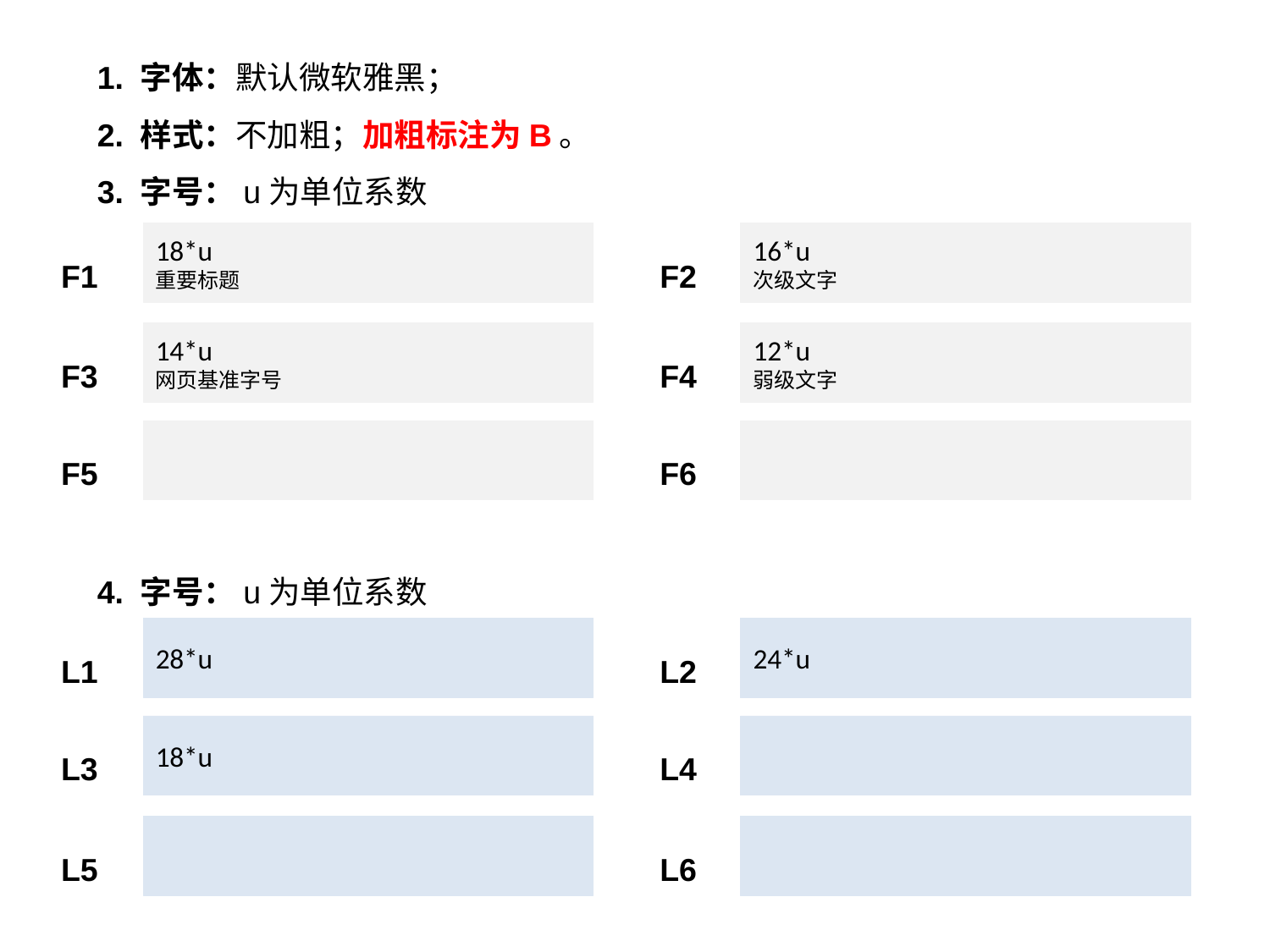

1. 字体：默认微软雅黑；
2. 样式：不加粗；加粗标注为B。
3. 字号：u为单位系数

4. 字号：u为单位系数
18*u
重要标题
16*u
次级文字
F1
F2
14*u
网页基准字号
12*u
弱级文字
F3
F4

F5
F6
28*u
24*u
L1
L2
18*u

L3
L4

L5
L6